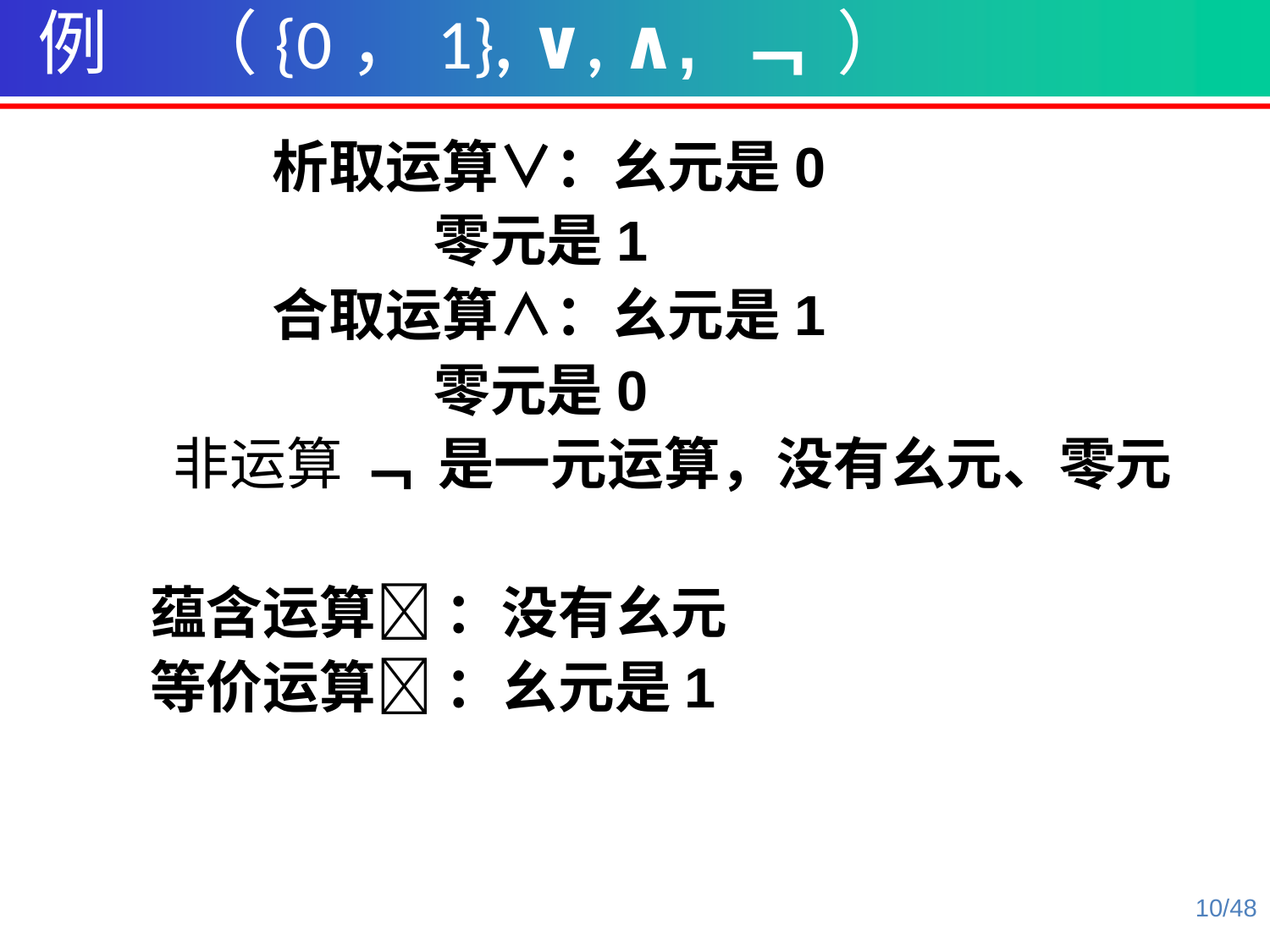

例     （{0，1}, ∨, ∧, ﹁  ）
		 析取运算∨：幺元是0
                               零元是1
		 合取运算∧：幺元是1
                               零元是0
           非运算 ﹁  是一元运算，没有幺元、零元

         蕴含运算→ ：没有幺元
         等价运算↔ ：幺元是1

10/48